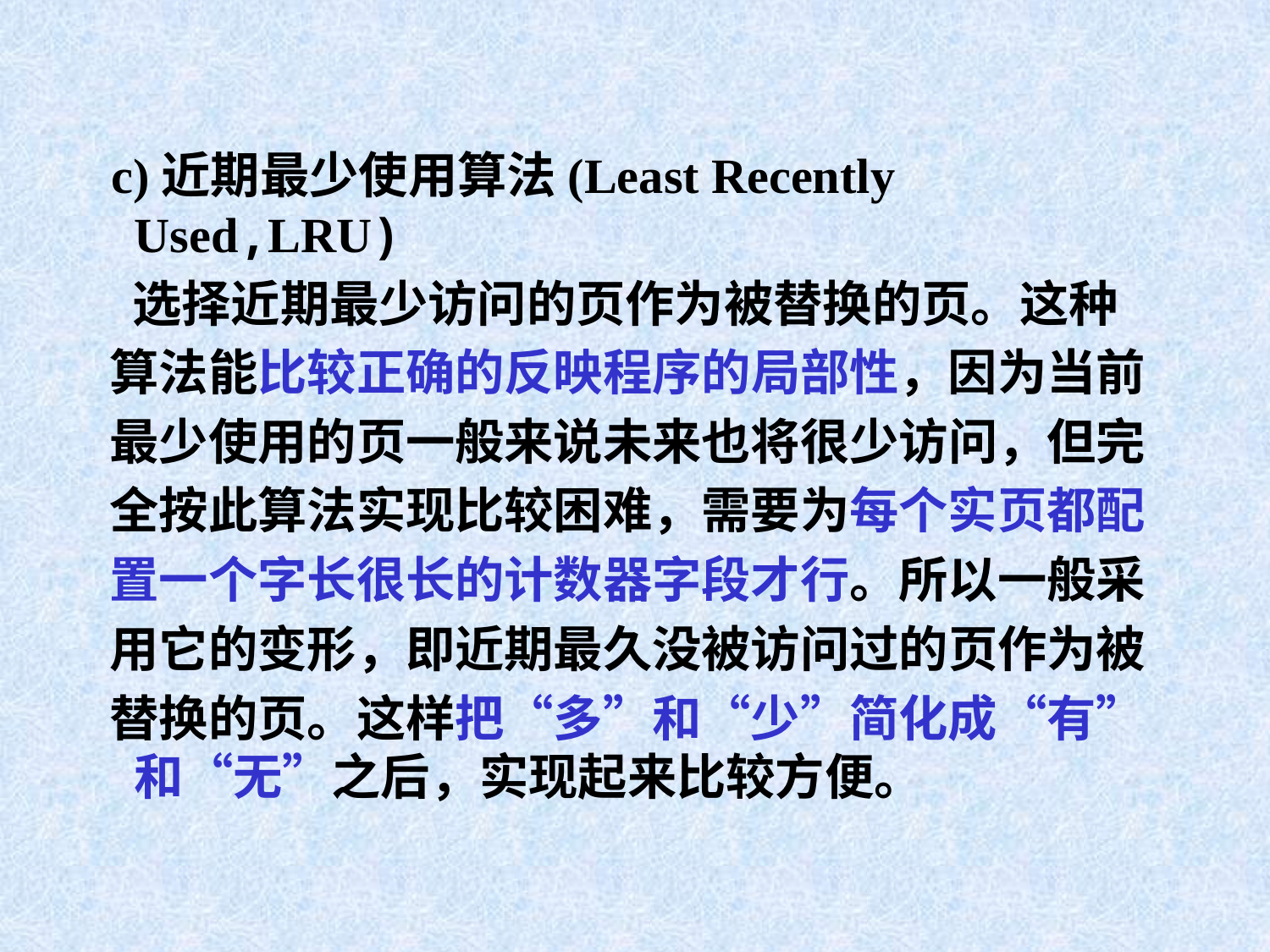

c)近期最少使用算法(Least Recently Used,LRU)
   选择近期最少访问的页作为被替换的页。这种
 算法能比较正确的反映程序的局部性，因为当前
 最少使用的页一般来说未来也将很少访问，但完
 全按此算法实现比较困难，需要为每个实页都配
 置一个字长很长的计数器字段才行。所以一般采
 用它的变形，即近期最久没被访问过的页作为被
 替换的页。这样把“多”和“少”简化成“有”和“无”之后，实现起来比较方便。